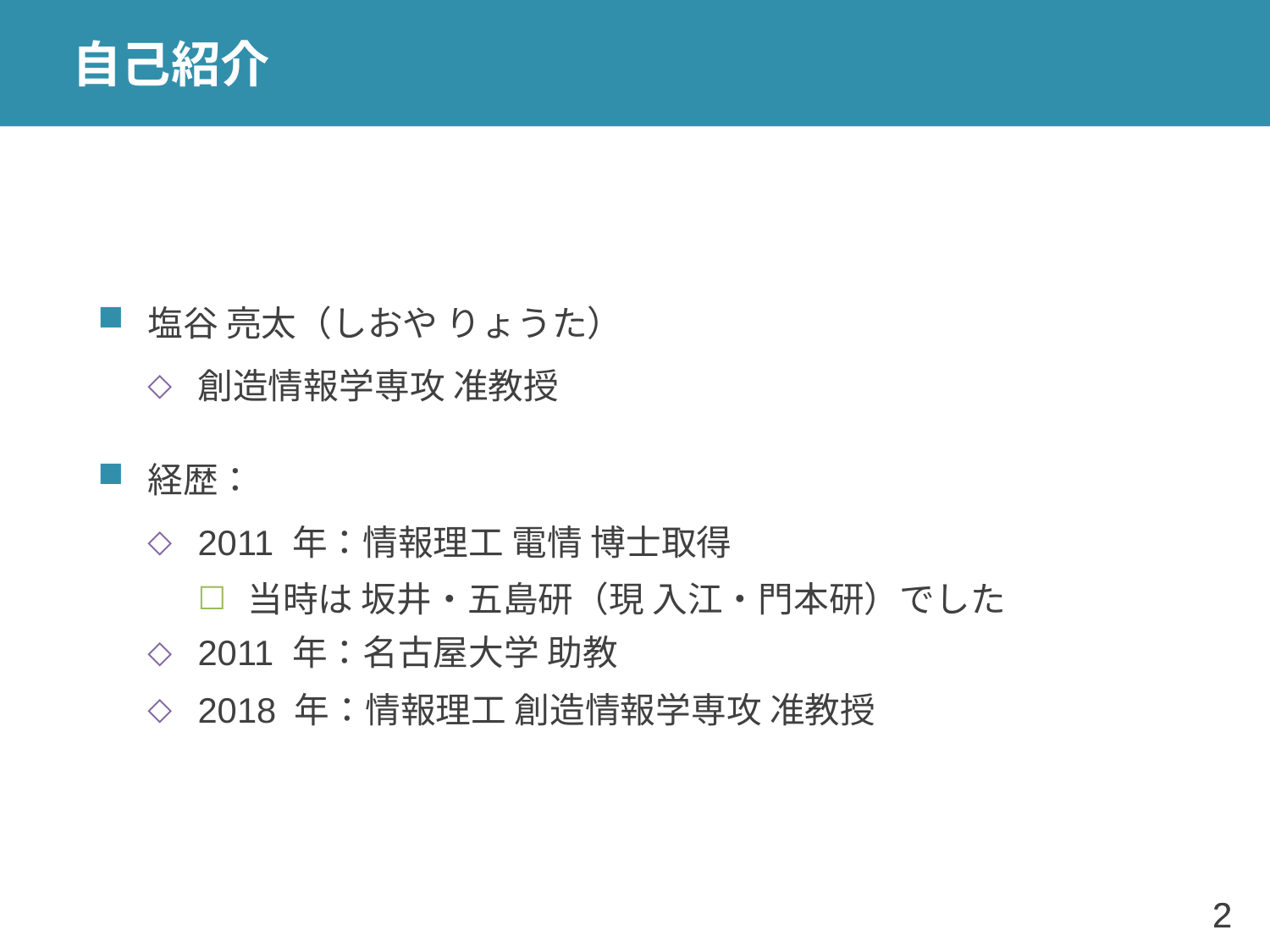

# 自己紹介
塩谷 亮太（しおや りょうた）
創造情報学専攻 准教授
経歴：
2011 年：情報理工 電情 博士取得
当時は 坂井・五島研（現 入江・門本研）でした
2011 年：名古屋大学 助教
2018 年：情報理工 創造情報学専攻 准教授